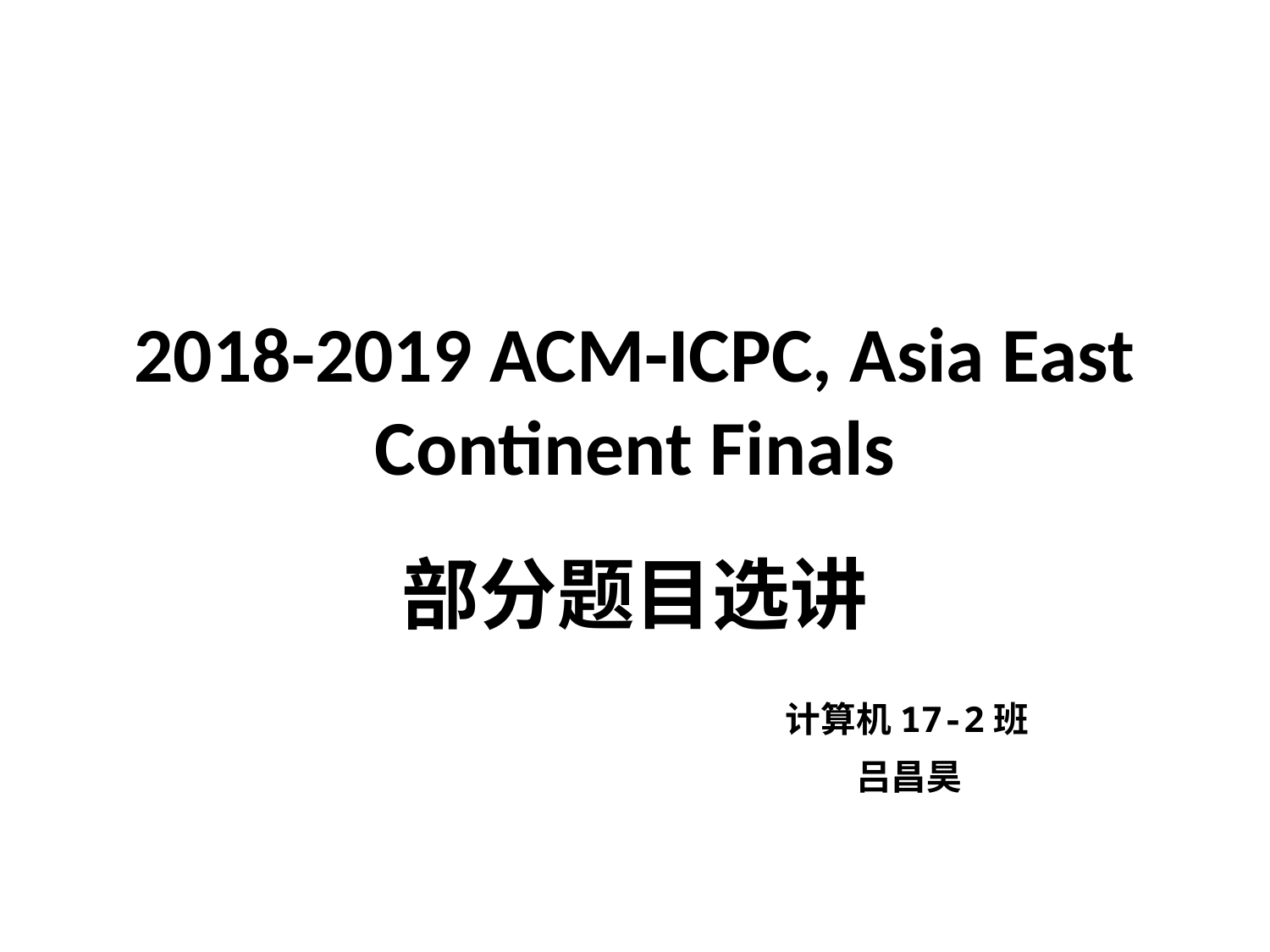

# 2018-2019 ACM-ICPC, Asia East Continent Finals
部分题目选讲
				 计算机17-2班
				    吕昌昊